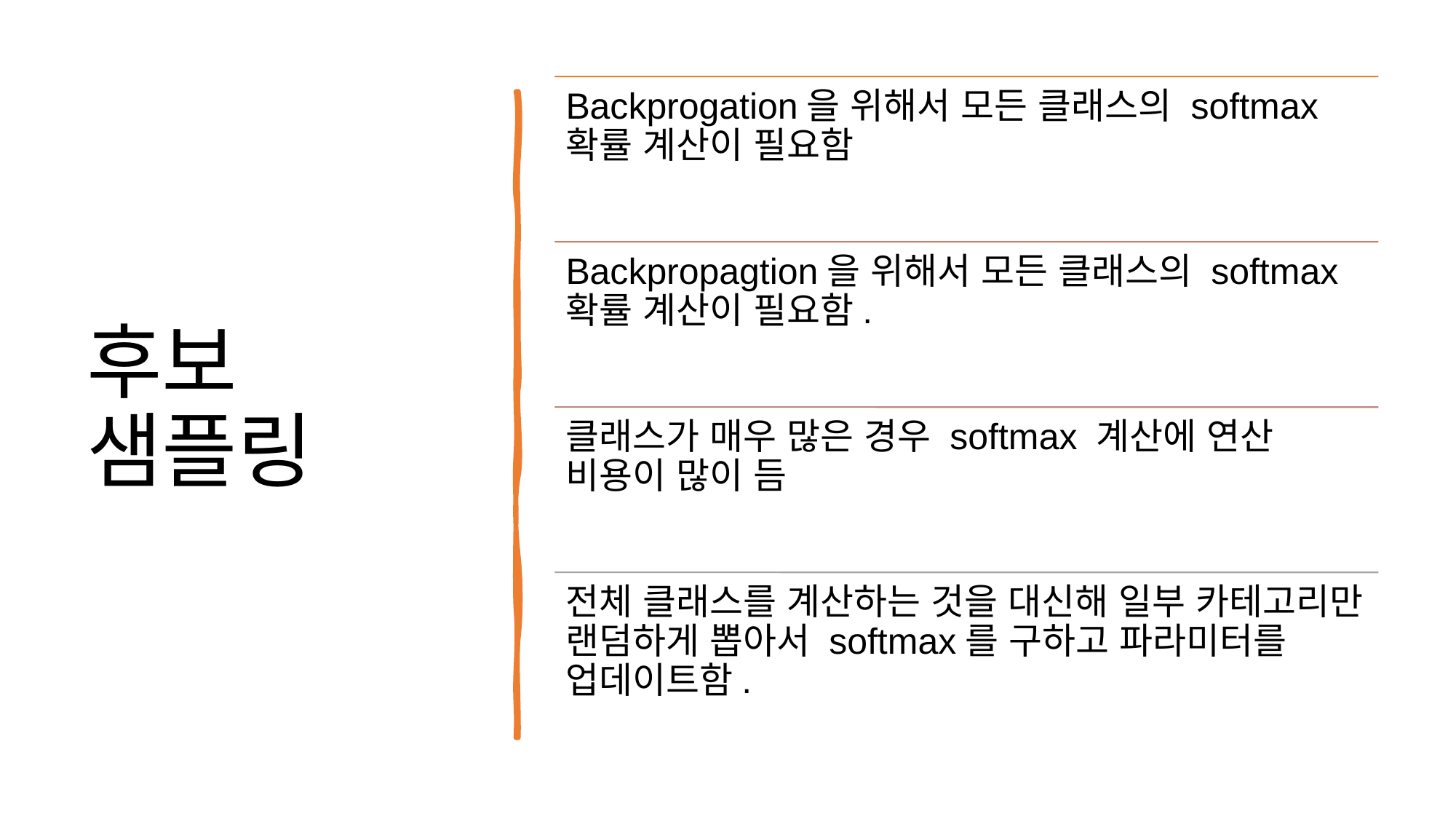

Backprogation을 위해서 모든 클래스의 softmax 확률 계산이 필요함
Backpropagtion을 위해서 모든 클래스의 softmax 확률 계산이 필요함.
클래스가 매우 많은 경우 softmax 계산에 연산 비용이 많이 듬

전체 클래스를 계산하는 것을 대신해 일부 카테고리만 랜덤하게 뽑아서 softmax를 구하고 파라미터를 업데이트함.
# 후보 샘플링